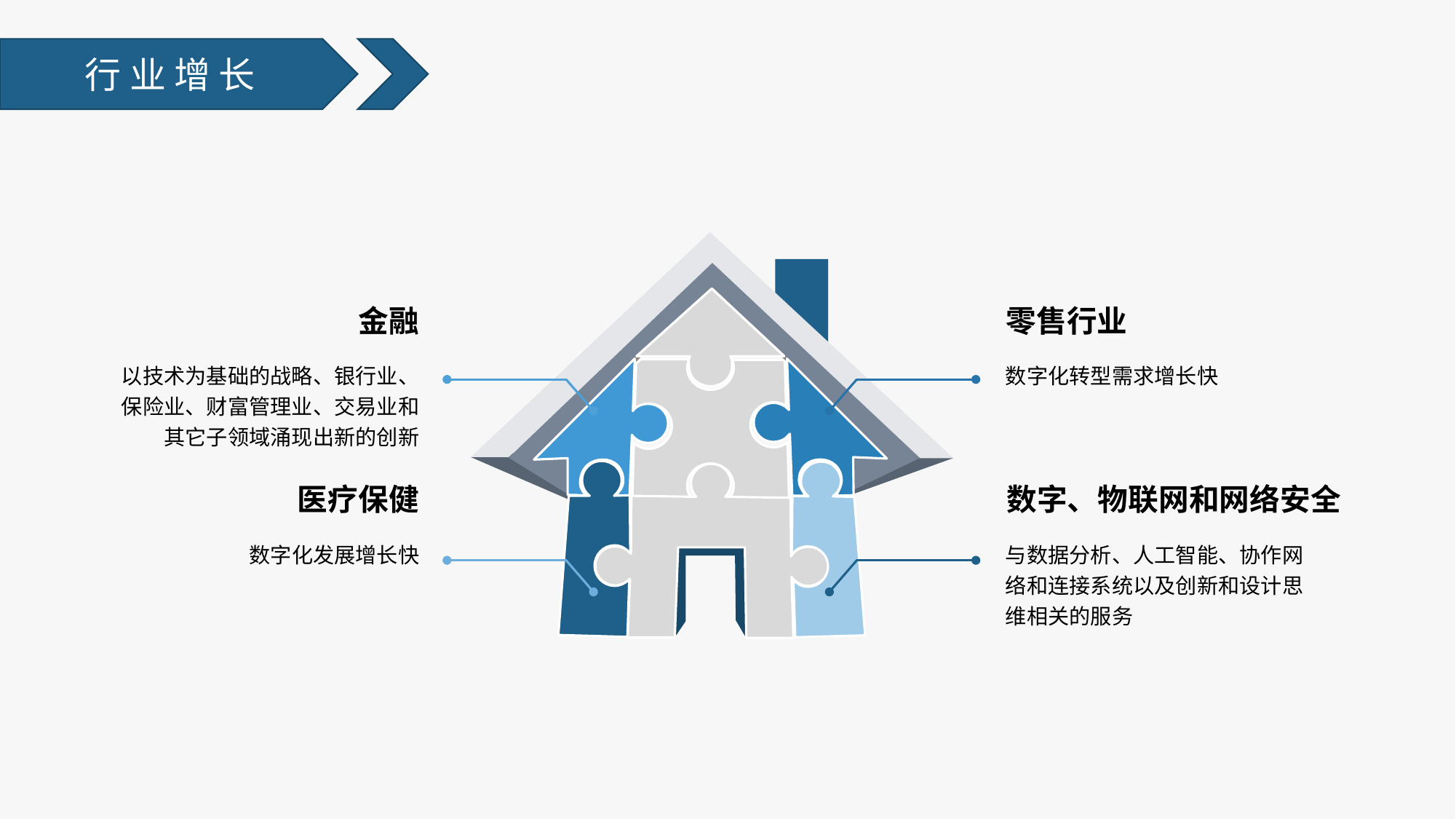

行 业 增 长

金融
以技术为基础的战略、银行业、保险业、财富管理业、交易业和其它子领域涌现出新的创新
零售行业
数字化转型需求增长快

医疗保健
数字化发展增长快
数字、物联网和网络安全
与数据分析、人工智能、协作网络和连接系统以及创新和设计思维相关的服务